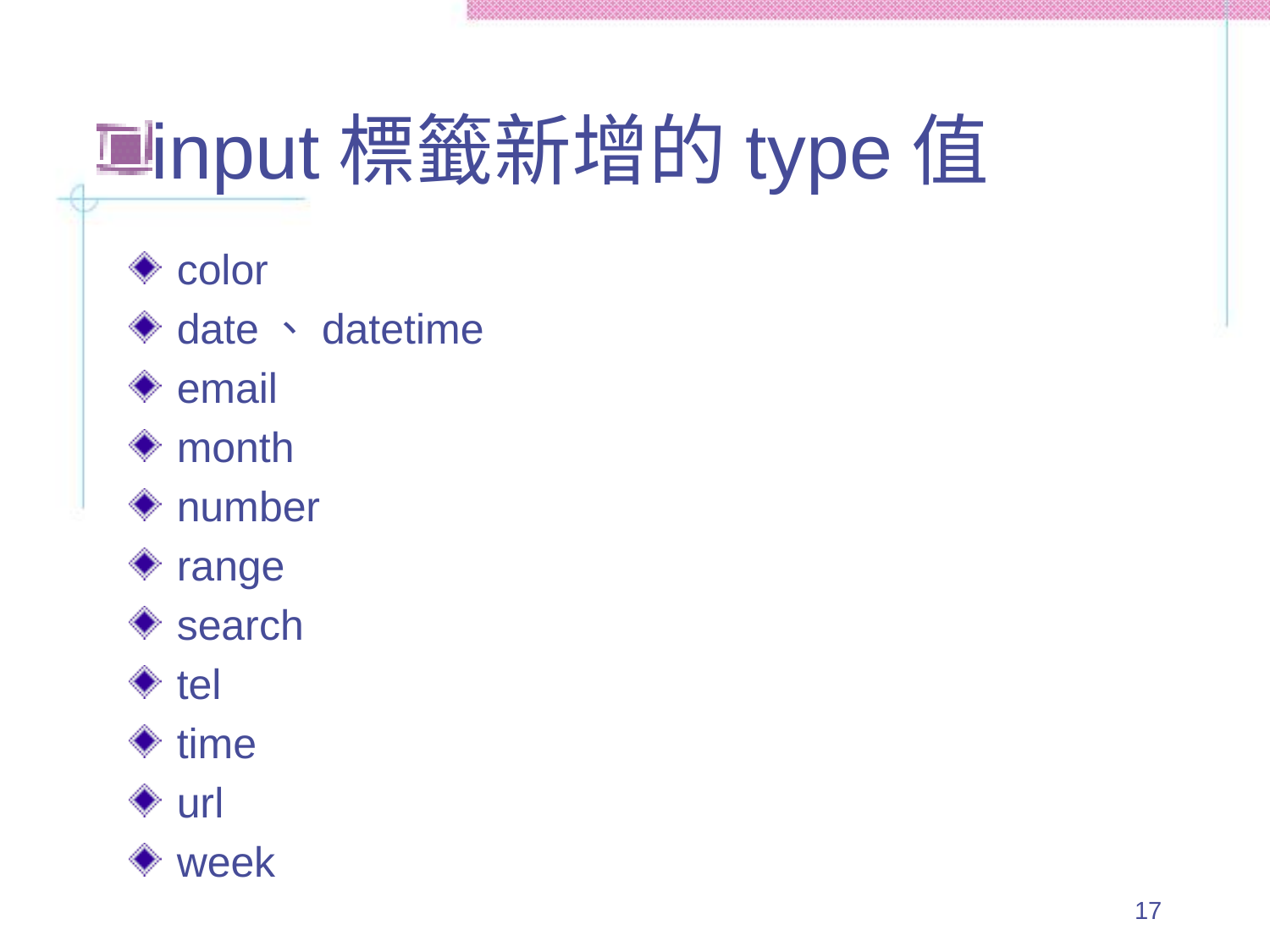

# input標籤新增的type值
color
date、datetime
email
month
number
range
search
tel
time
url
week

17